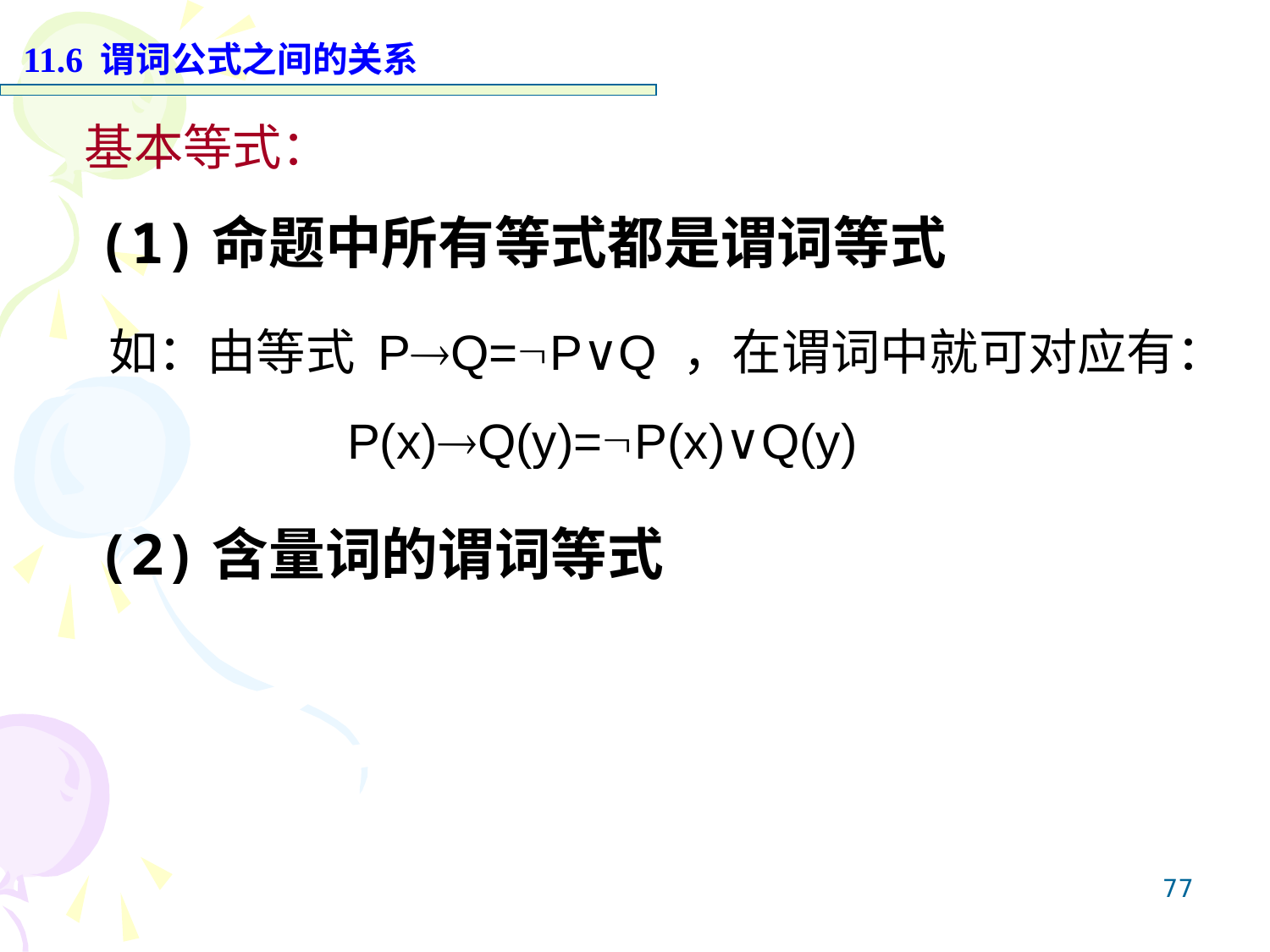

11.6 谓词公式之间的关系

基本等式：
(1)命题中所有等式都是谓词等式
 如：由等式 P→Q=¬P∨Q ，在谓词中就可对应有：
                   P(x)→Q(y)=¬P(x)∨Q(y)
(2)含量词的谓词等式
77